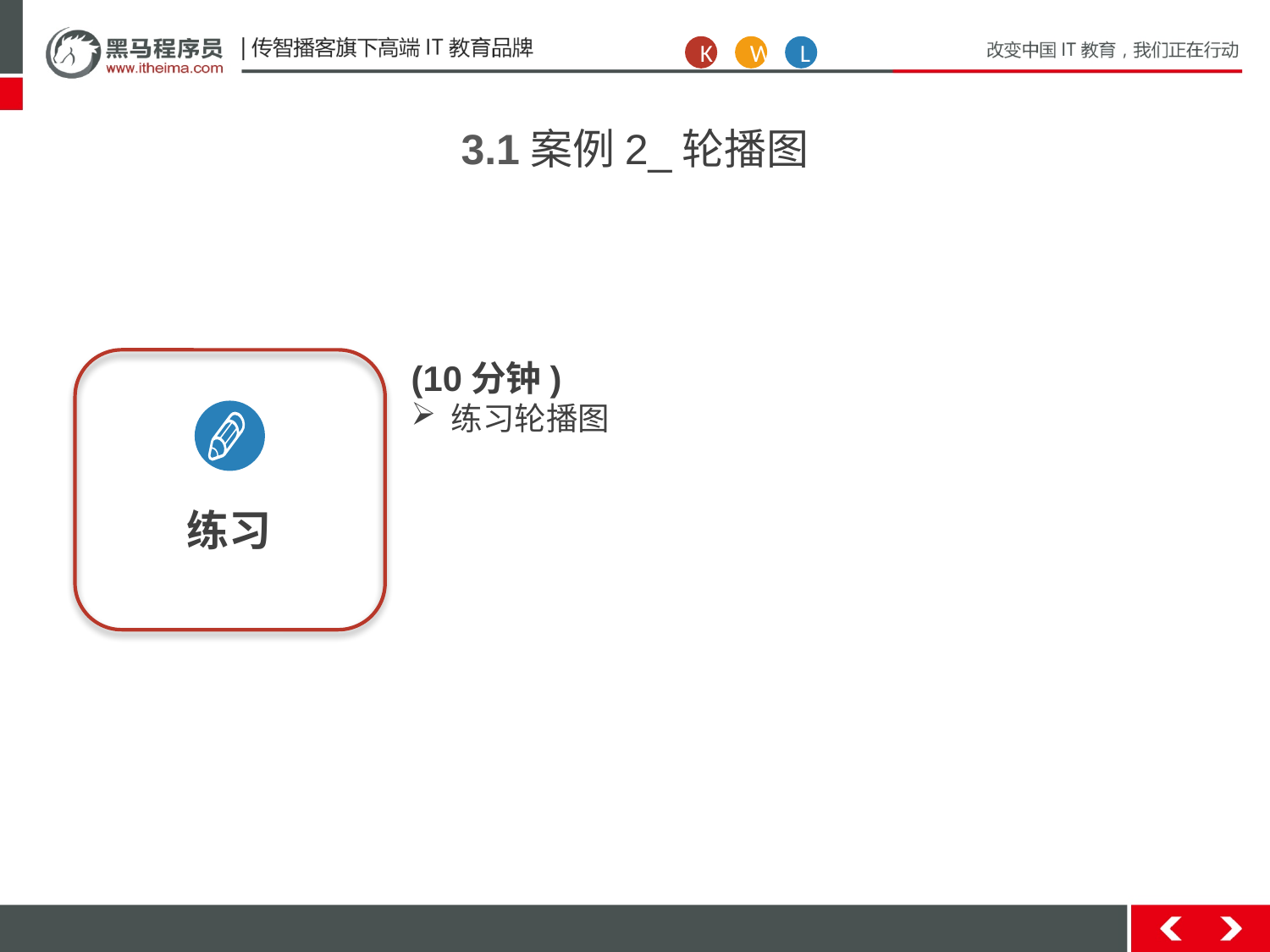

K
W
L
3.1案例2_轮播图

练习
(10分钟)
练习轮播图